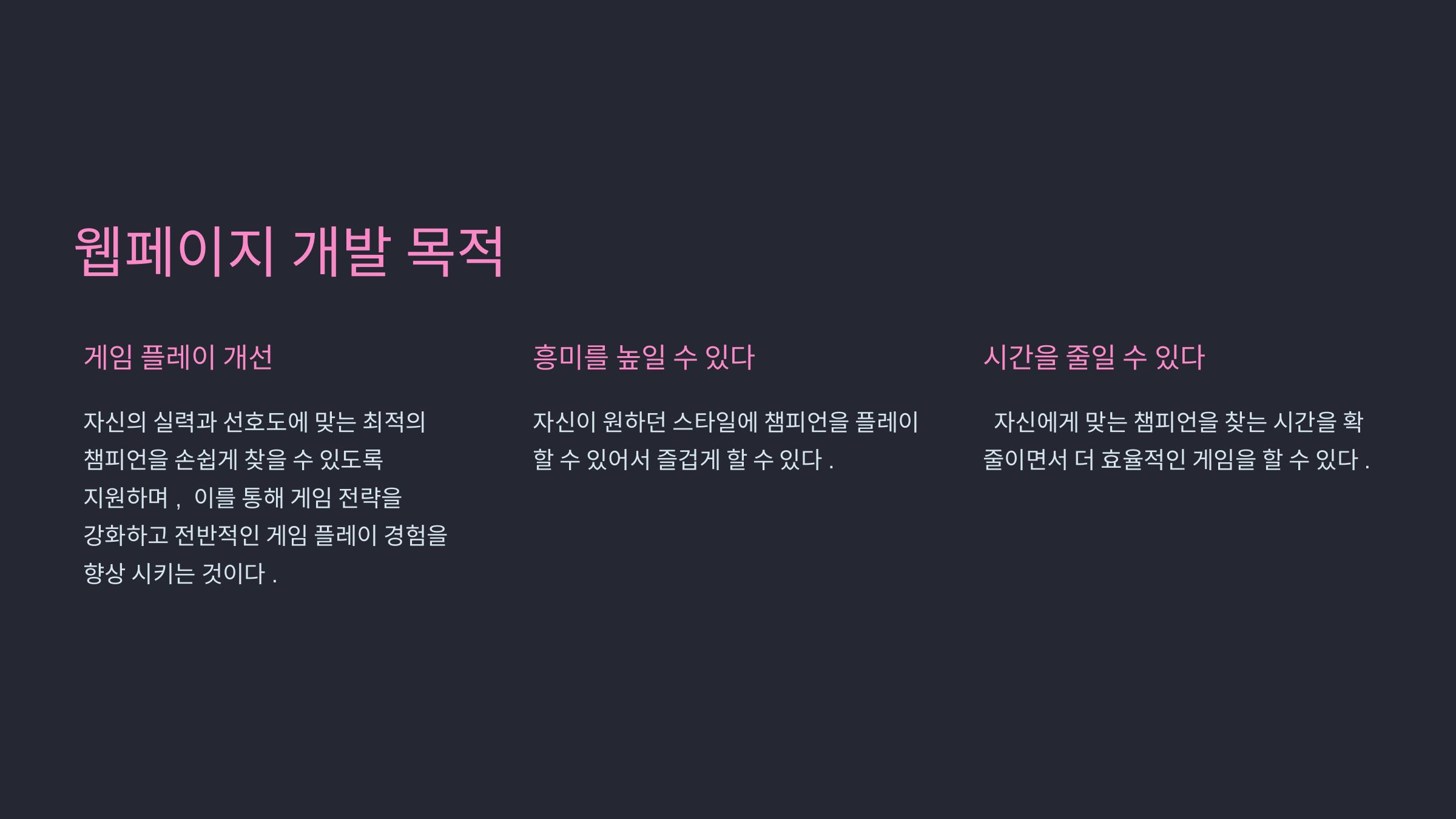

웹페이지 개발 목적
게임 플레이 개선
흥미를 높일 수 있다
시간을 줄일 수 있다
자신의 실력과 선호도에 맞는 최적의 챔피언을 손쉽게 찾을 수 있도록 지원하며, 이를 통해 게임 전략을 강화하고 전반적인 게임 플레이 경험을 향상 시키는 것이다.
자신이 원하던 스타일에 챔피언을 플레이 할 수 있어서 즐겁게 할 수 있다.
 자신에게 맞는 챔피언을 찾는 시간을 확 줄이면서 더 효율적인 게임을 할 수 있다.